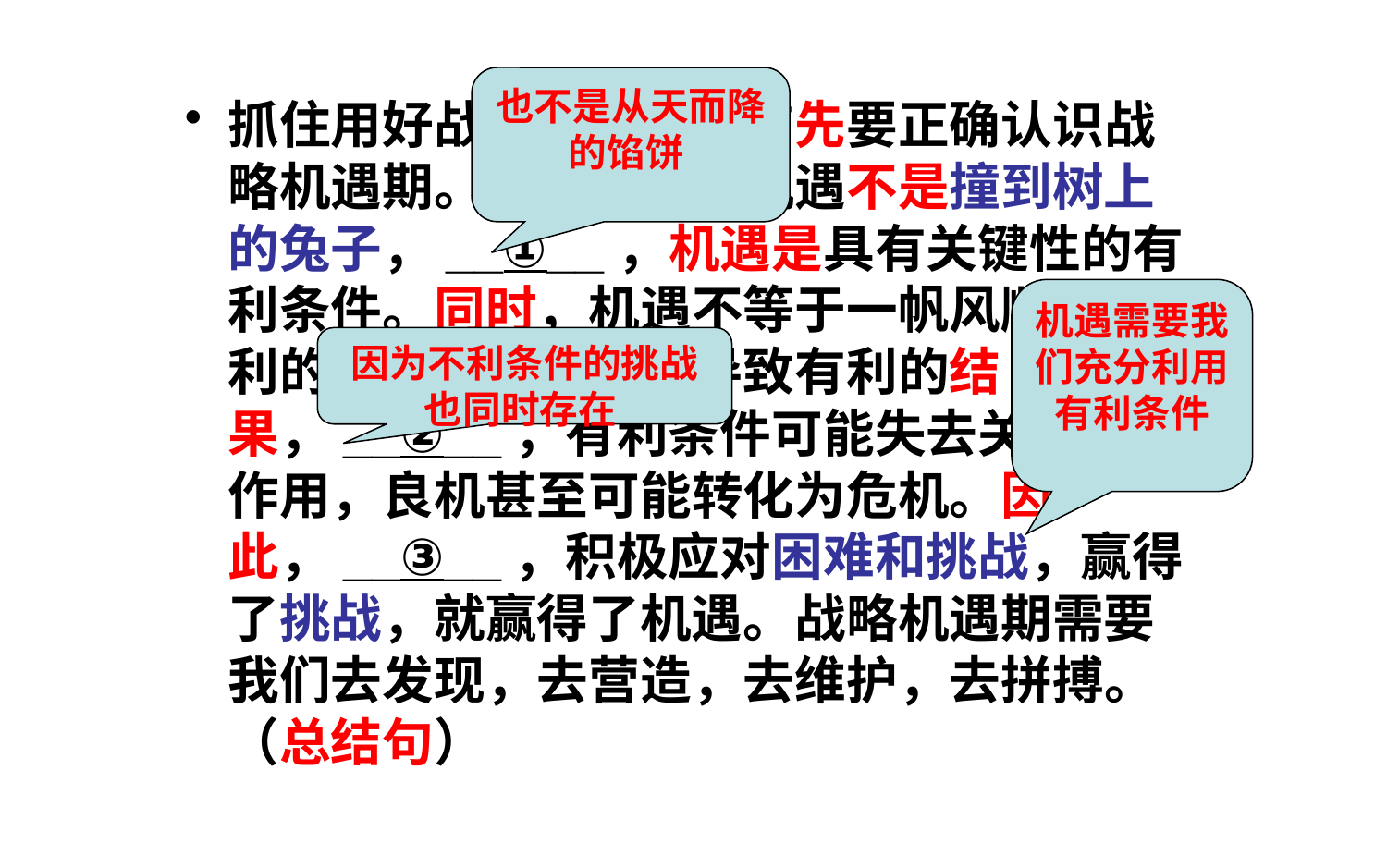

也不是从天而降的馅饼
抓住用好战略机遇期，首先要正确认识战略机遇期。（观点句）机遇不是撞到树上的兔子，__①__，机遇是具有关键性的有利条件。同时，机遇不等于一帆风顺，有利的条件不一定必然导致有利的结果，__②__，有利条件可能失去关键性的作用，良机甚至可能转化为危机。因此，__③__，积极应对困难和挑战，赢得了挑战，就赢得了机遇。战略机遇期需要我们去发现，去营造，去维护，去拼搏。（总结句）
机遇需要我们充分利用有利条件
因为不利条件的挑战也同时存在